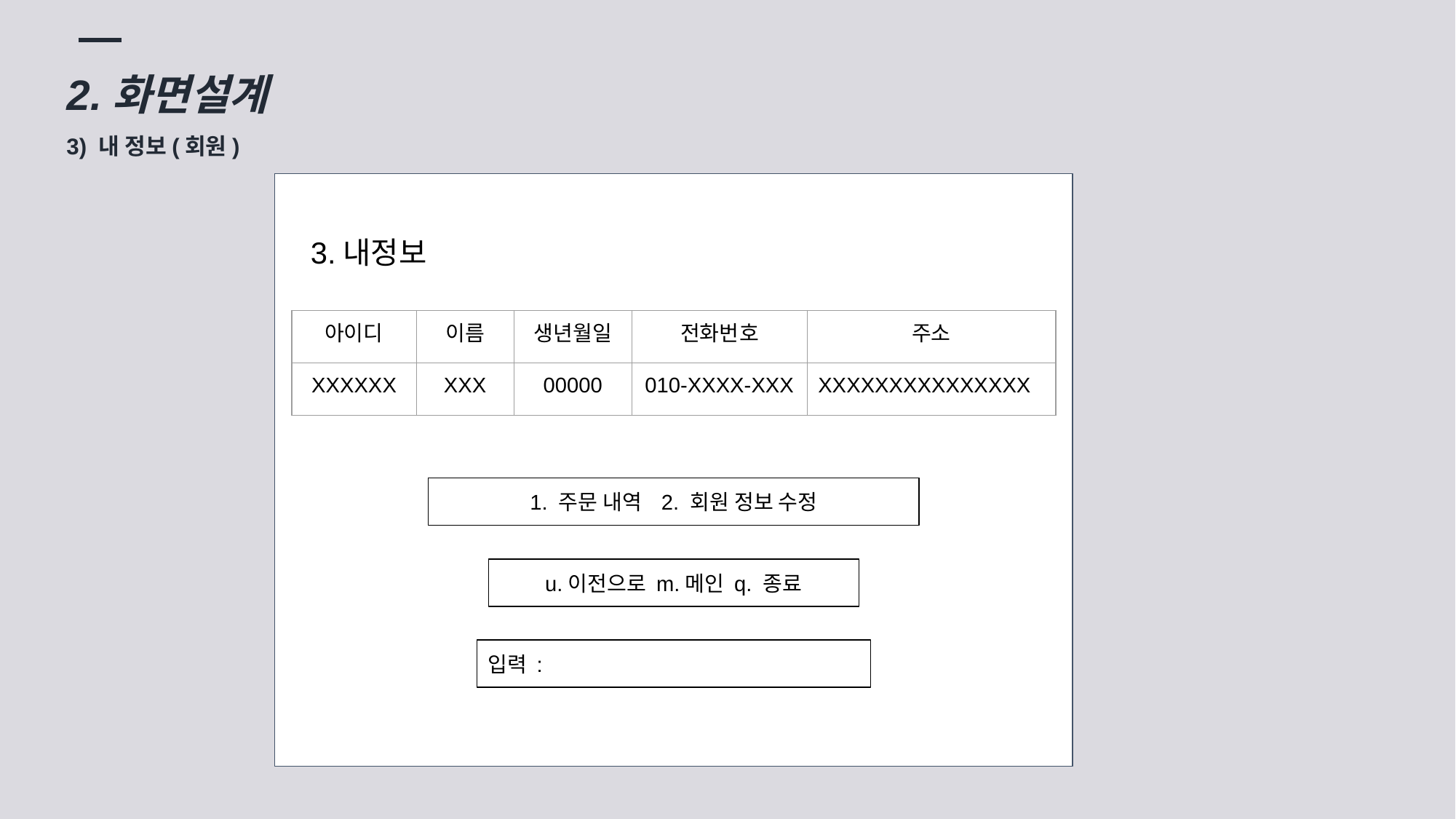

2.화면설계
3) 내 정보(회원)

3.내정보
| 아이디 | 이름 | 생년월일 | 전화번호 | 주소 |
| --- | --- | --- | --- | --- |
| XXXXXX | XXX | 00000 | 010-XXXX-XXX | XXXXXXXXXXXXXXX |
1. 주문 내역   2. 회원 정보 수정
u.이전으로 m.메인 q. 종료
입력 :